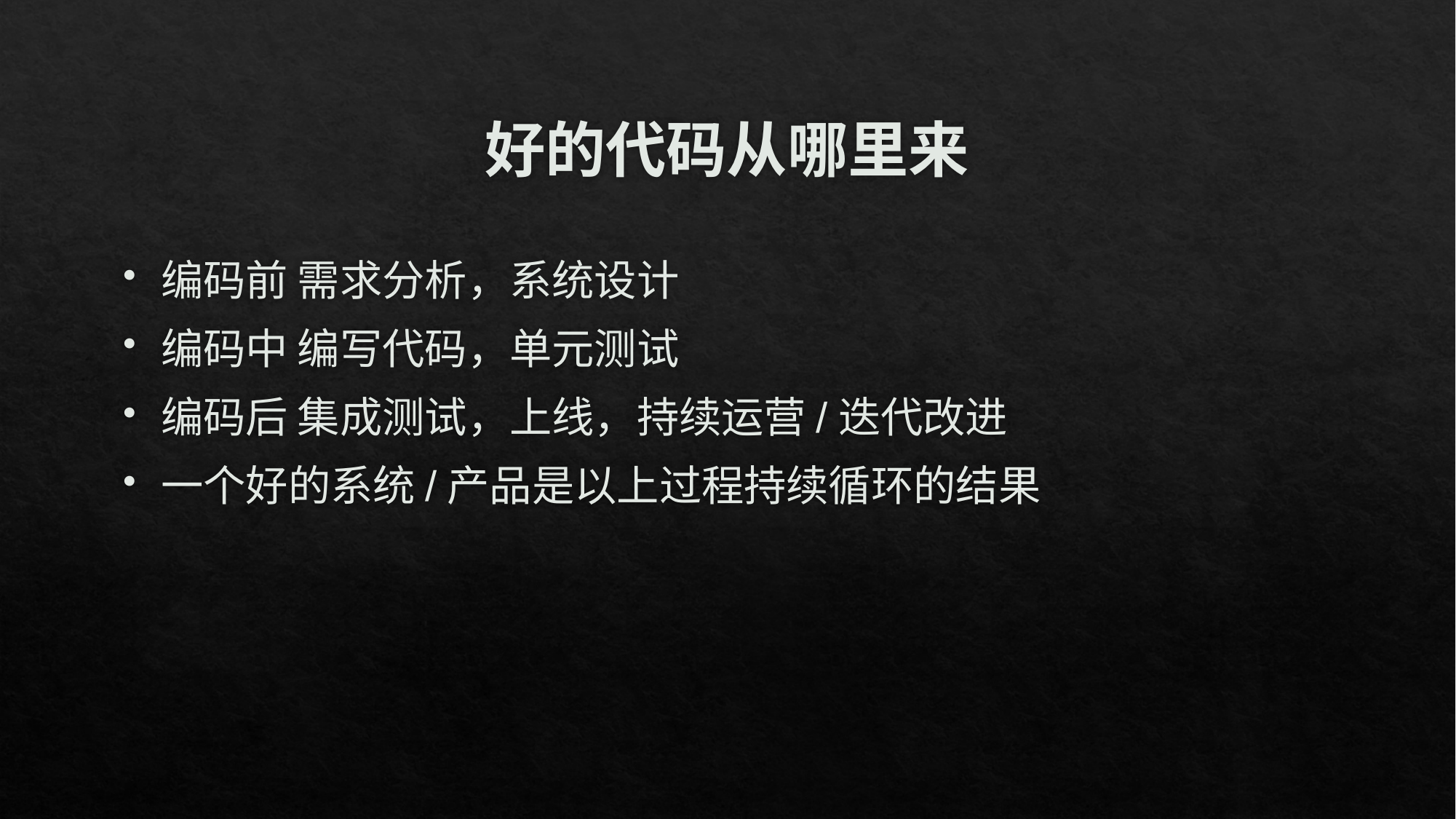

# 好的代码从哪里来
编码前 需求分析，系统设计
编码中 编写代码，单元测试
编码后 集成测试，上线，持续运营/迭代改进
一个好的系统/产品是以上过程持续循环的结果